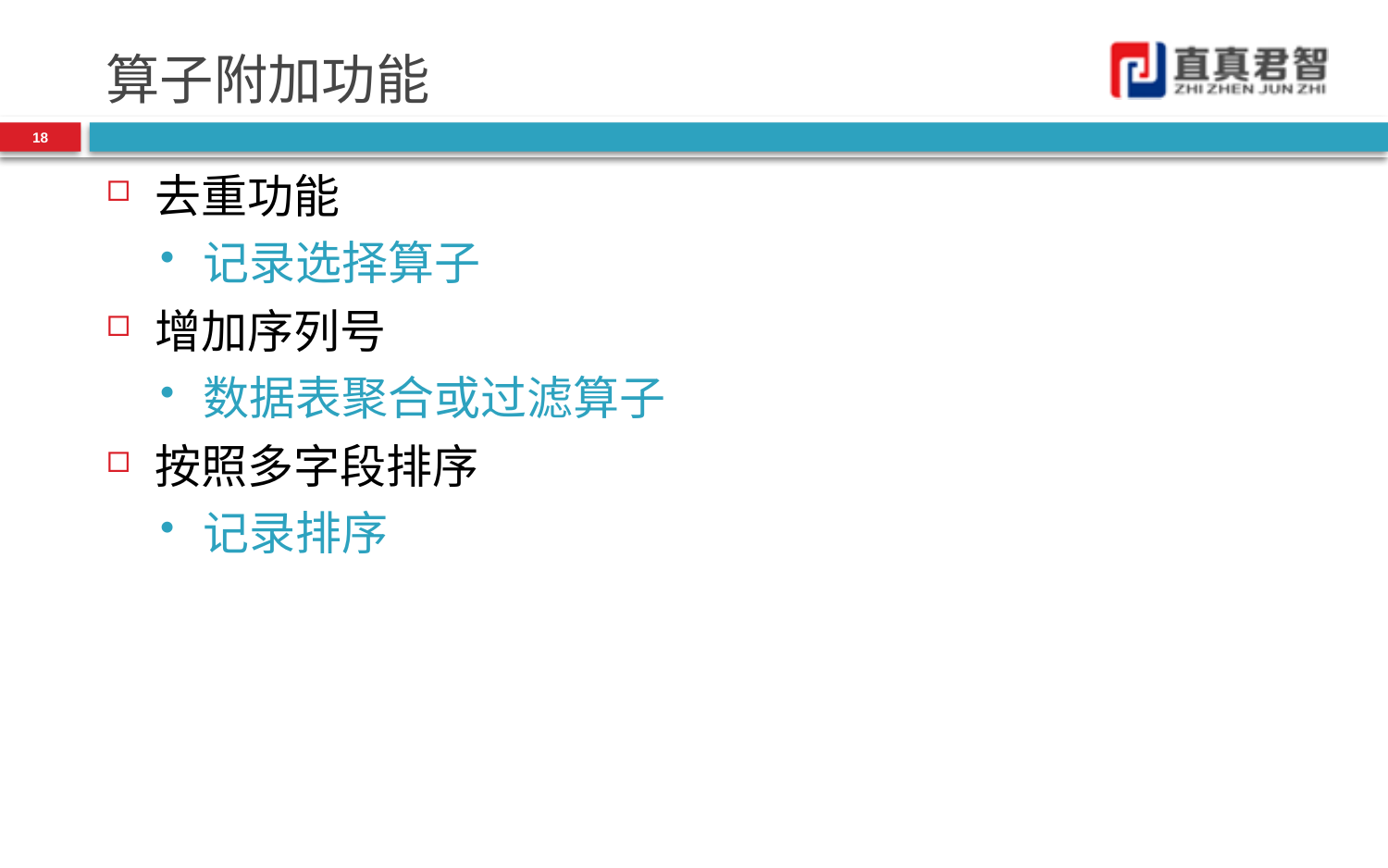

# 算子附加功能
18
去重功能
记录选择算子
增加序列号
数据表聚合或过滤算子
按照多字段排序
记录排序